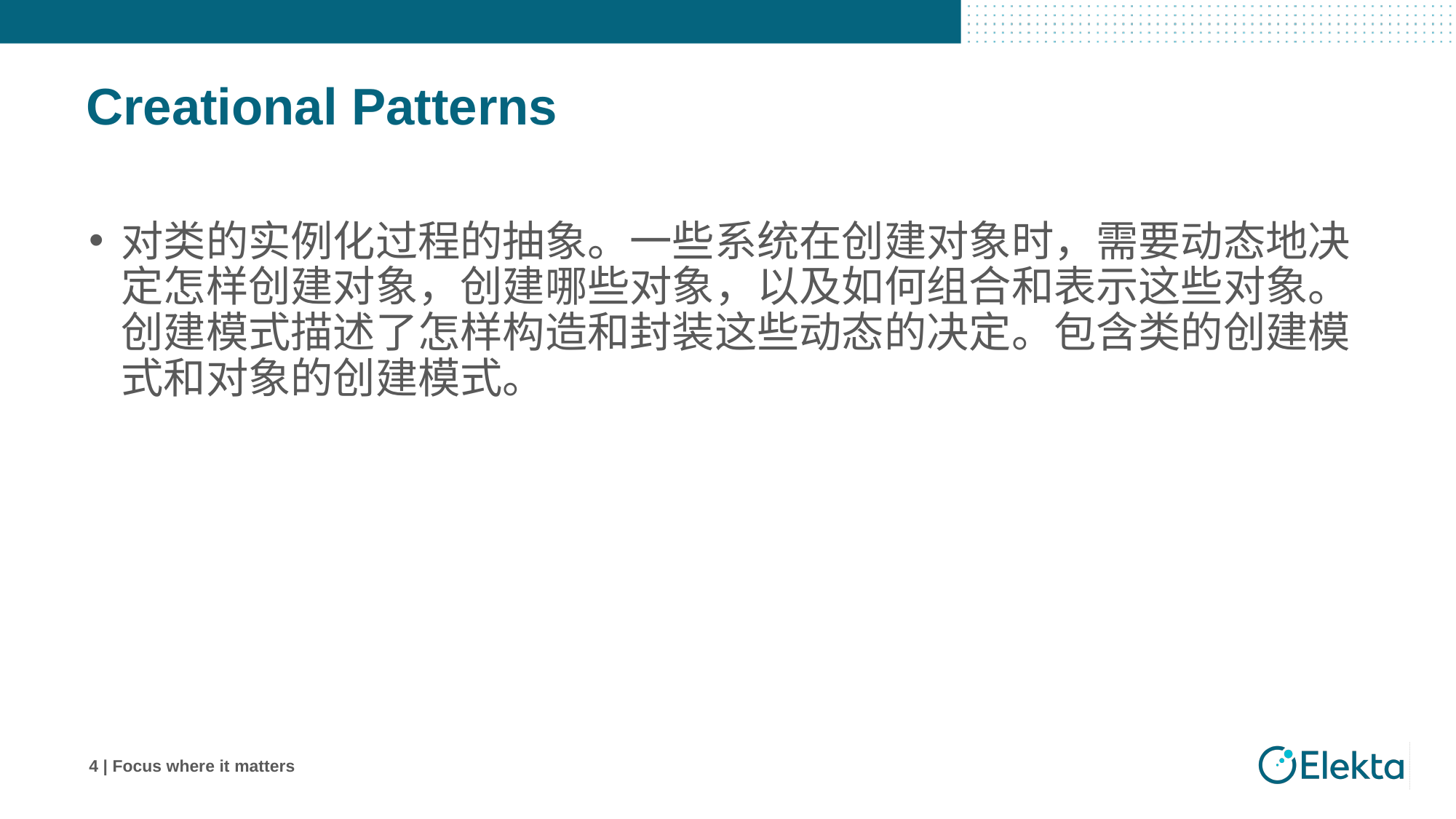

# Creational Patterns

对类的实例化过程的抽象。一些系统在创建对象时，需要动态地决定怎样创建对象，创建哪些对象，以及如何组合和表示这些对象。创建模式描述了怎样构造和封装这些动态的决定。包含类的创建模式和对象的创建模式。